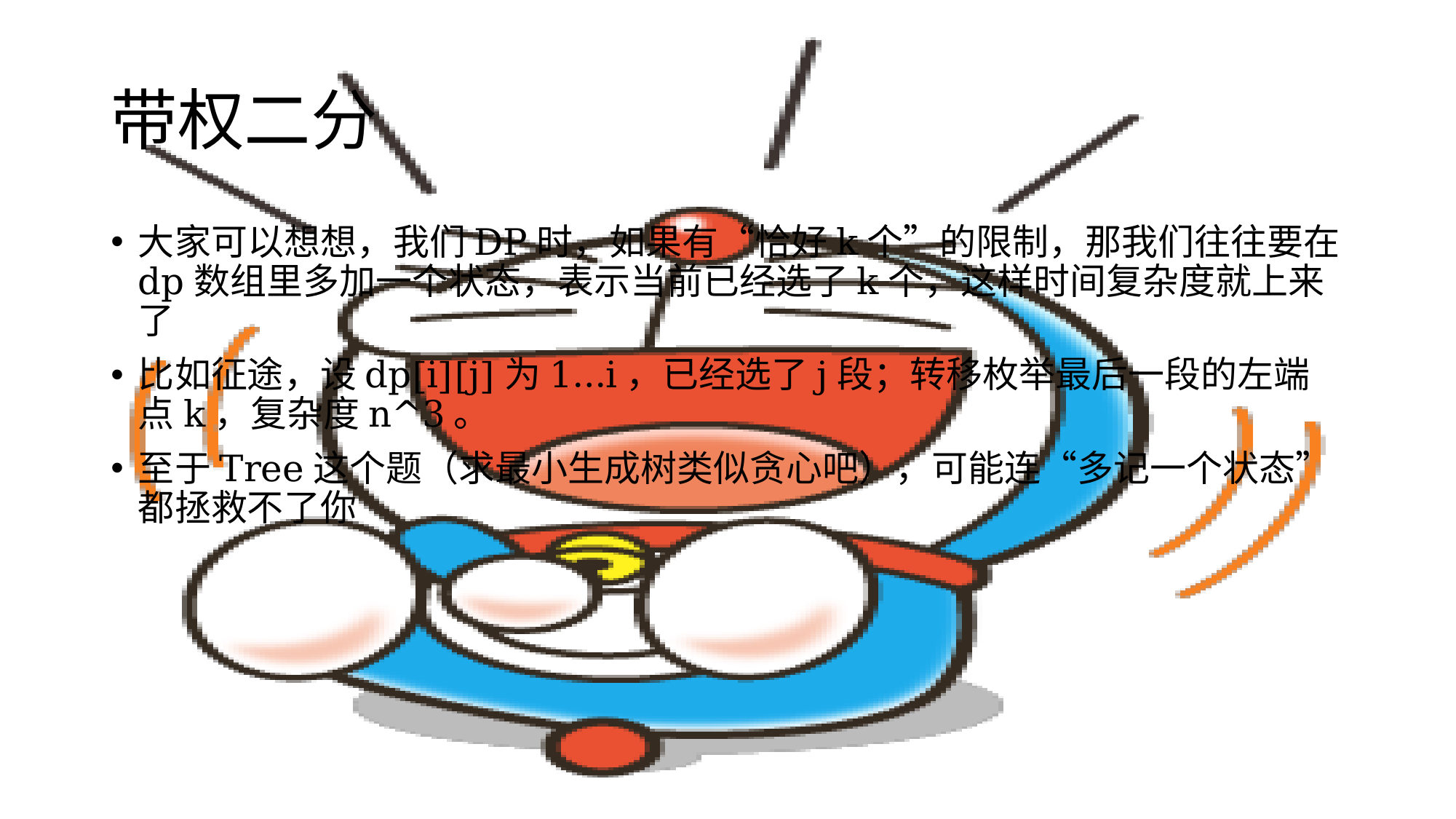

# 带权二分
大家可以想想，我们DP时，如果有“恰好k个”的限制，那我们往往要在dp数组里多加一个状态，表示当前已经选了k个，这样时间复杂度就上来了
比如征途，设dp[i][j]为1…i，已经选了j段；转移枚举最后一段的左端点k，复杂度n^3。
至于Tree这个题（求最小生成树类似贪心吧），可能连“多记一个状态”都拯救不了你